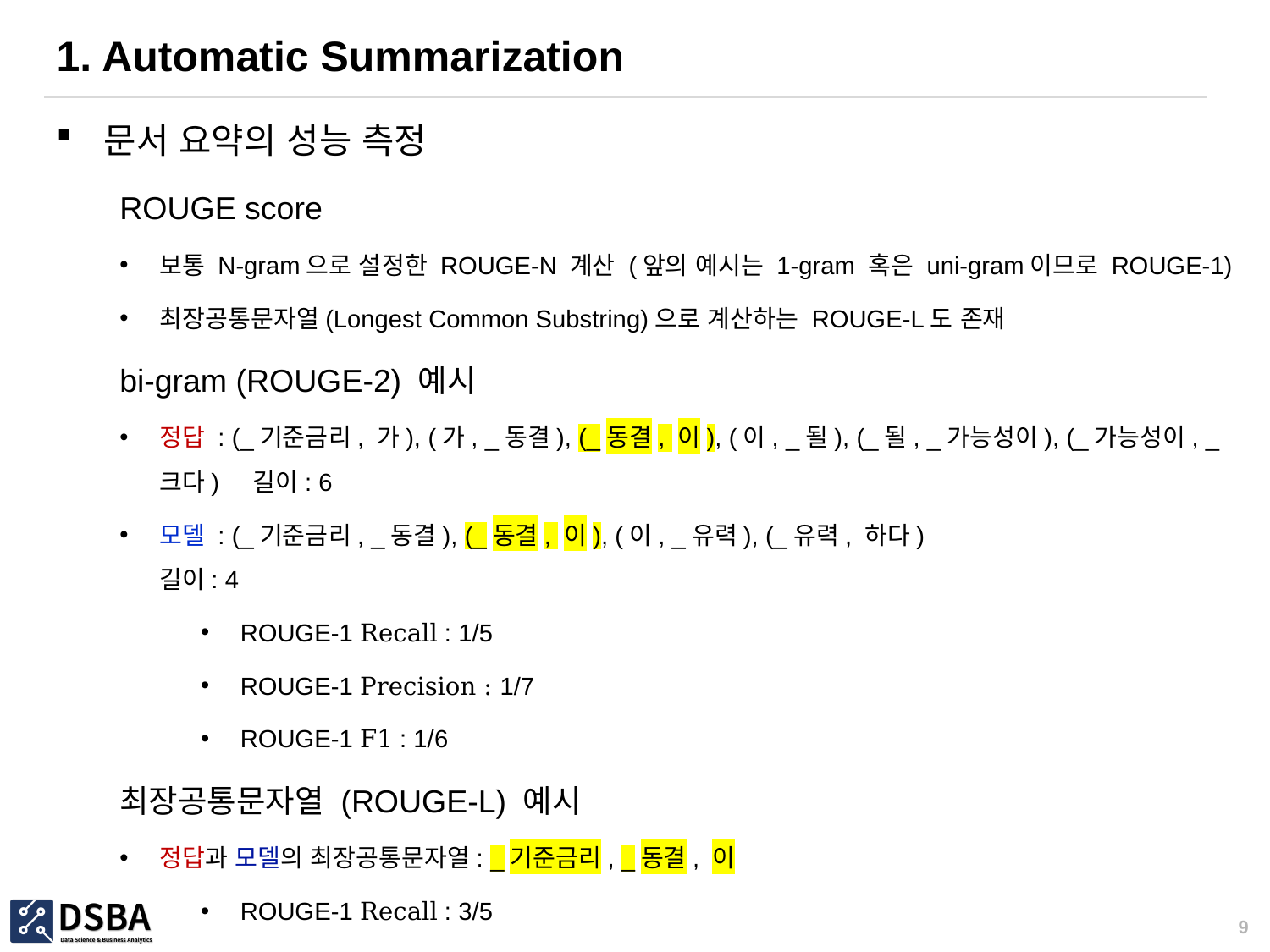

# 1. Automatic Summarization
문서 요약의 성능 측정
ROUGE score
보통 N-gram으로 설정한 ROUGE-N 계산 (앞의 예시는 1-gram 혹은 uni-gram이므로 ROUGE-1)
최장공통문자열(Longest Common Substring)으로 계산하는 ROUGE-L도 존재
bi-gram (ROUGE-2) 예시
정답 : (_기준금리, 가), (가, _동결), (_동결, 이), (이, _될), (_될, _가능성이), (_가능성이, _크다)    길이: 6
모델 : (_기준금리, _동결), (_동결, 이), (이, _유력), (_유력, 하다)                                              길이: 4
ROUGE-1 Recall : 1/5
ROUGE-1 Precision : 1/7
ROUGE-1 F1 : 1/6
최장공통문자열 (ROUGE-L) 예시
정답과 모델의 최장공통문자열: _기준금리, _동결, 이
ROUGE-1 Recall : 3/5
ROUGE-1 Precision : 3/7
ROUGE-1 F1 : 1/2

9